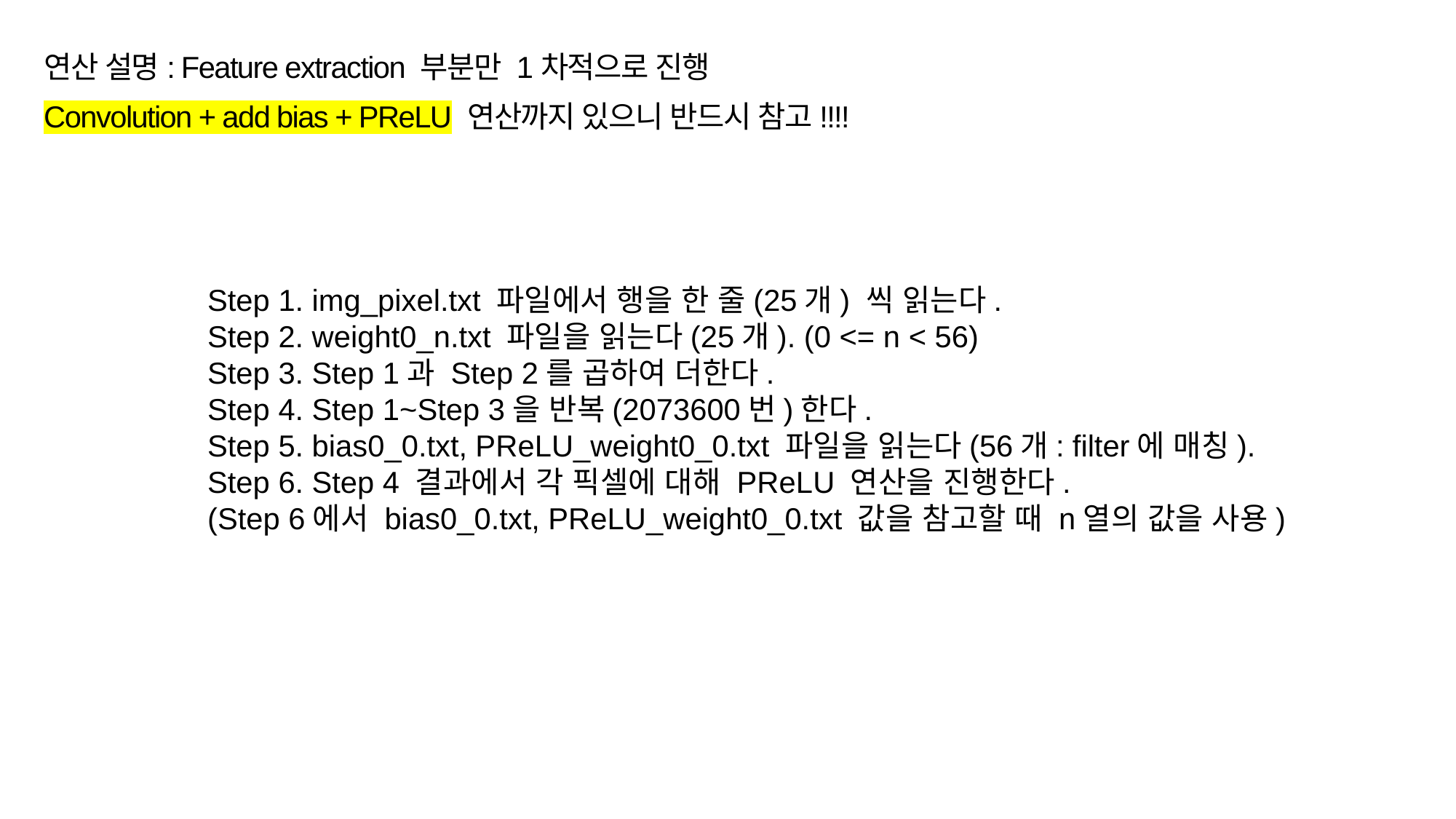

연산 설명: Feature extraction 부분만 1차적으로 진행
Convolution + add bias + PReLU 연산까지 있으니 반드시 참고!!!!
Step 1. img_pixel.txt 파일에서 행을 한 줄(25개) 씩 읽는다.
Step 2. weight0_n.txt 파일을 읽는다(25개). (0 <= n < 56)
Step 3. Step 1과 Step 2를 곱하여 더한다.
Step 4. Step 1~Step 3을 반복(2073600번)한다.
Step 5. bias0_0.txt, PReLU_weight0_0.txt 파일을 읽는다(56개: filter에 매칭).
Step 6. Step 4 결과에서 각 픽셀에 대해 PReLU 연산을 진행한다.
(Step 6에서 bias0_0.txt, PReLU_weight0_0.txt 값을 참고할 때 n열의 값을 사용)